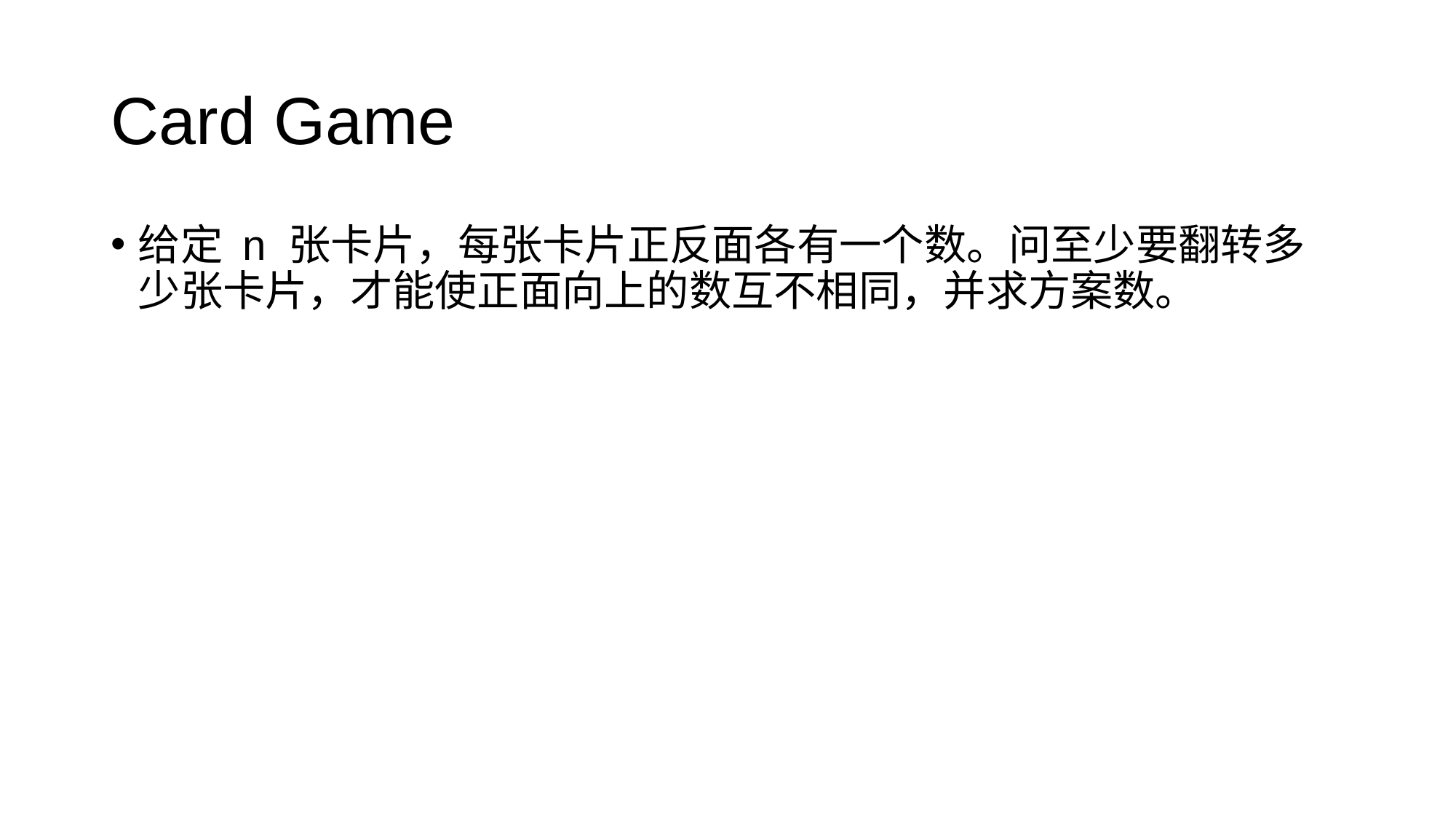

# Card Game
给定 n 张卡片，每张卡片正反面各有一个数。问至少要翻转多少张卡片，才能使正面向上的数互不相同，并求方案数。